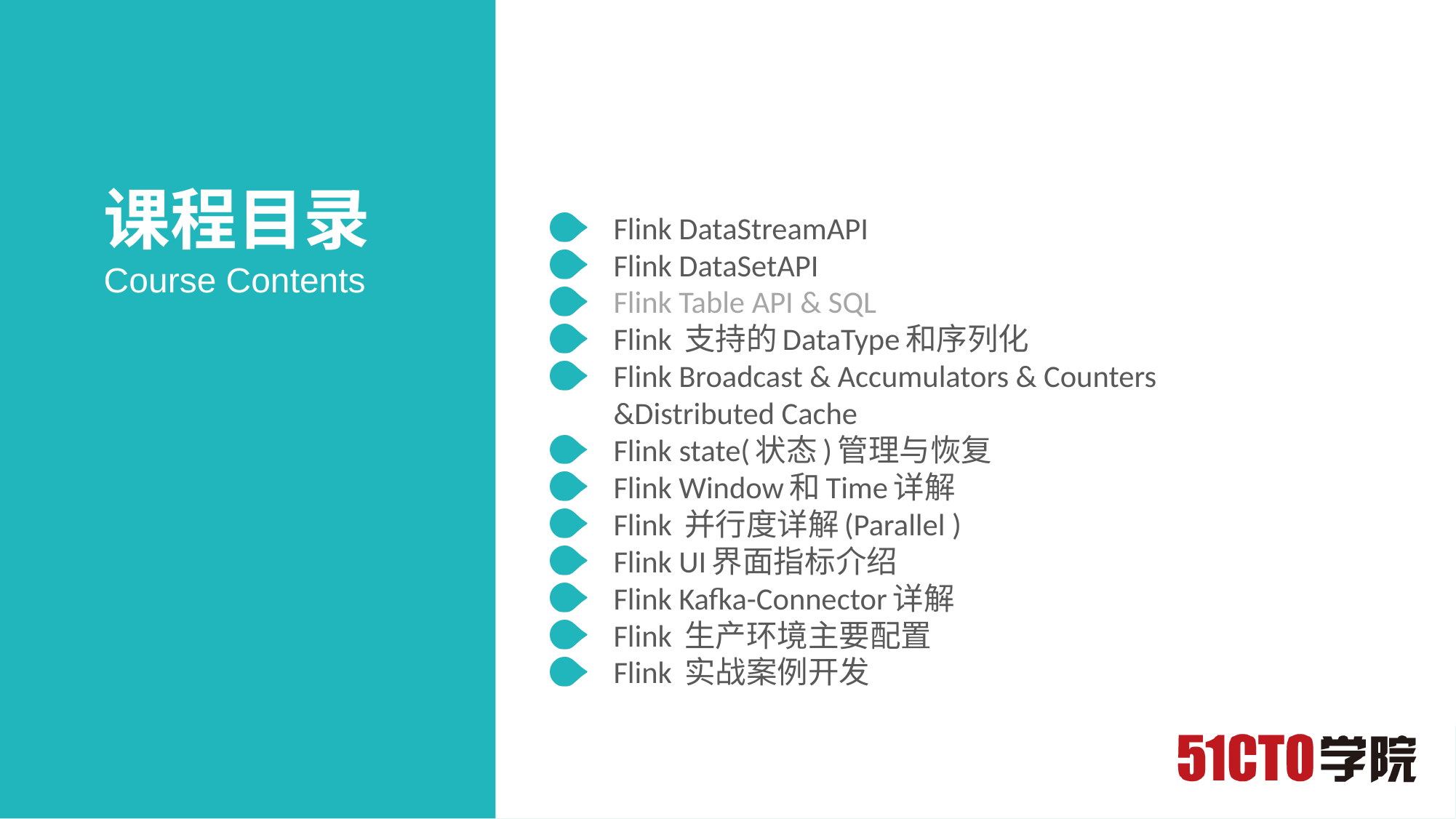

Flink DataStreamAPI
Flink DataSetAPI
Flink Table API & SQL
Flink 支持的DataType和序列化
Flink Broadcast & Accumulators & Counters &Distributed Cache
Flink state(状态)管理与恢复
Flink Window和Time详解
Flink 并行度详解(Parallel )
Flink UI界面指标介绍
Flink Kafka-Connector详解
Flink 生产环境主要配置
Flink 实战案例开发